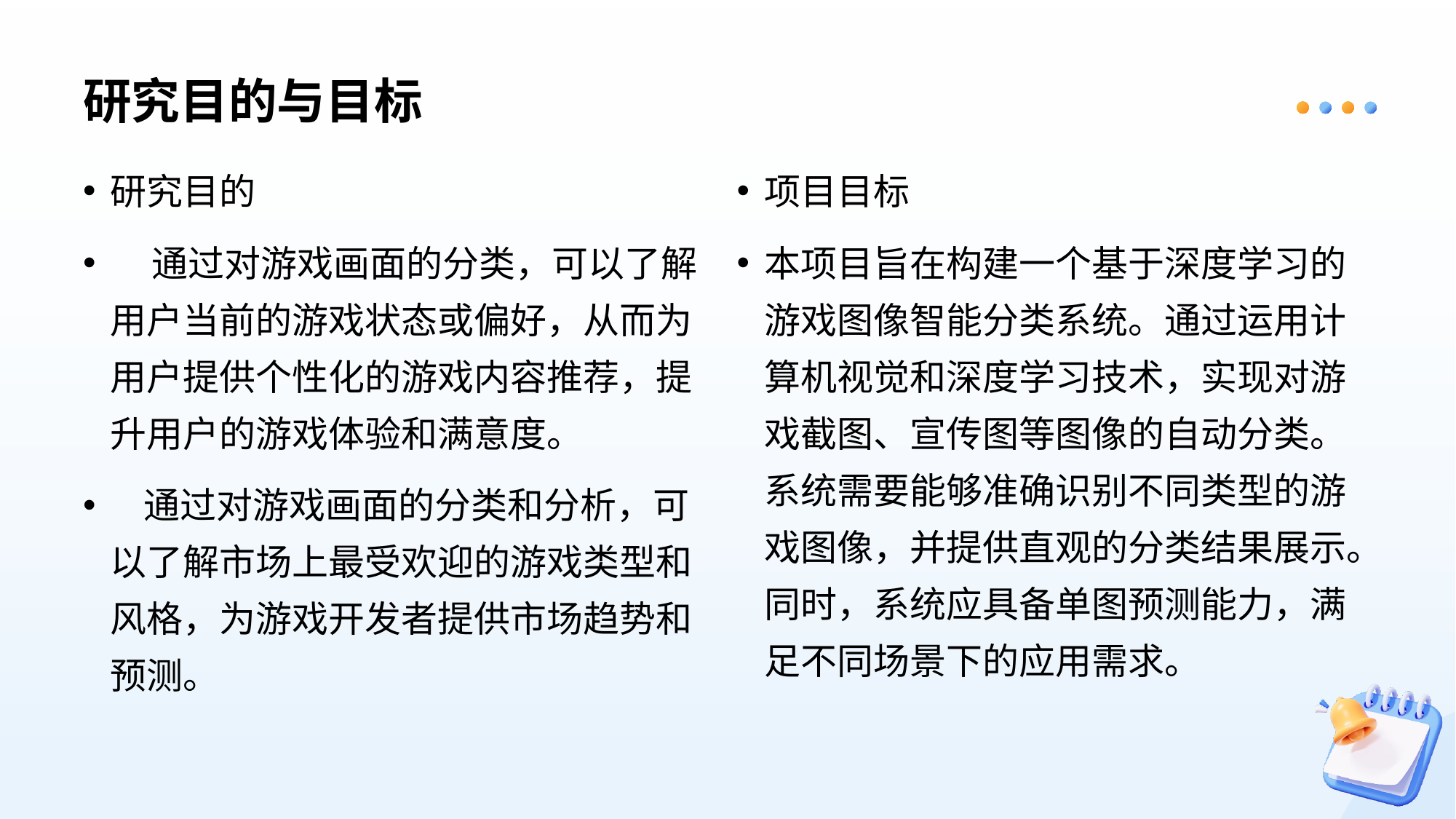

# 研究目的与目标
研究目的
    通过对游戏画面的分类，可以了解用户当前的游戏状态或偏好，从而为用户提供个性化的游戏内容推荐，提升用户的游戏体验和满意度。
   通过对游戏画面的分类和分析，可以了解市场上最受欢迎的游戏类型和风格，为游戏开发者提供市场趋势和预测。

项目目标
本项目旨在构建一个基于深度学习的游戏图像智能分类系统。通过运用计算机视觉和深度学习技术，实现对游戏截图、宣传图等图像的自动分类。系统需要能够准确识别不同类型的游戏图像，并提供直观的分类结果展示。同时，系统应具备单图预测能力，满足不同场景下的应用需求。